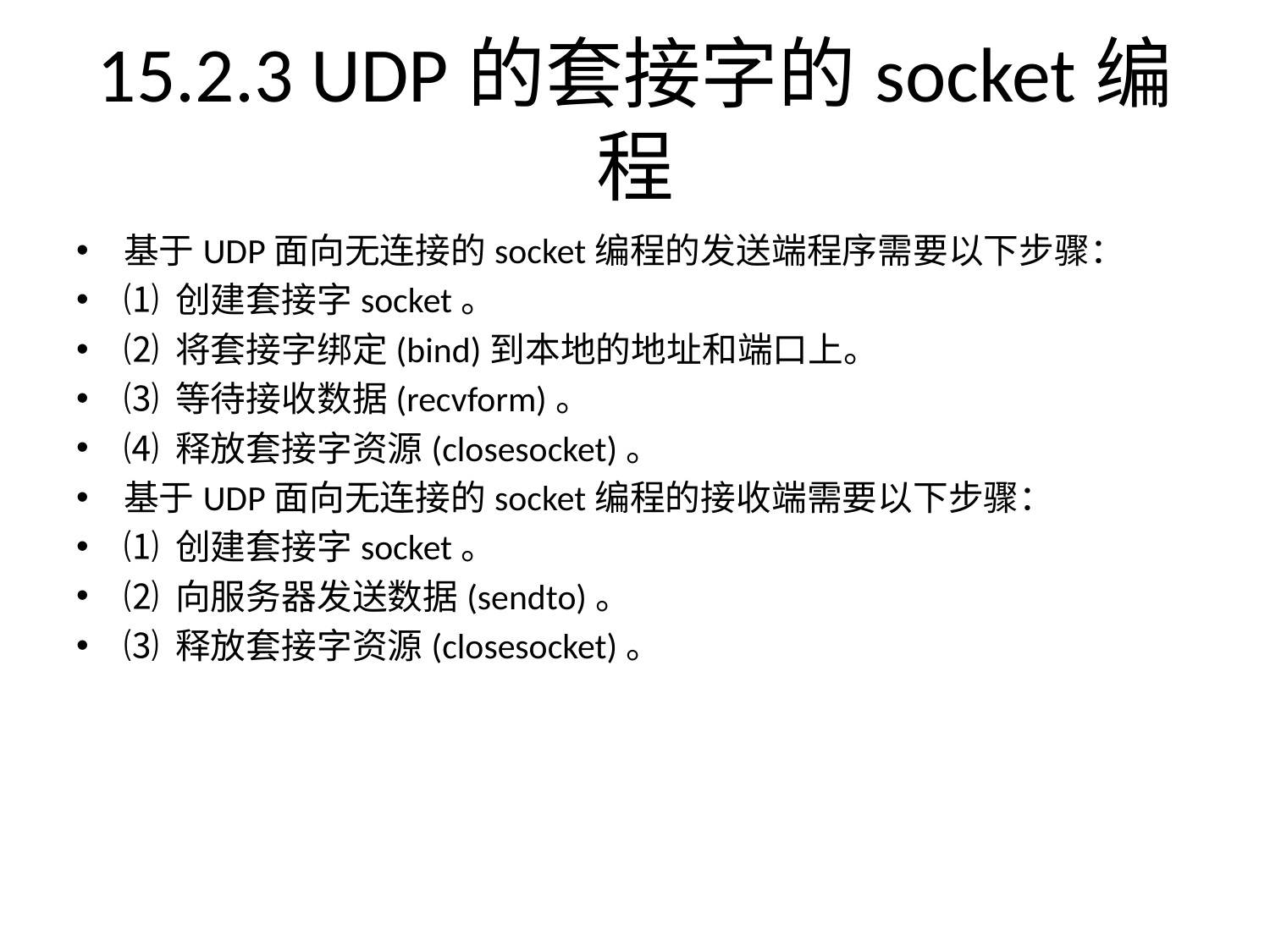

# 15.2.3 UDP的套接字的socket编程
基于UDP面向无连接的socket编程的发送端程序需要以下步骤：
⑴ 创建套接字socket。
⑵ 将套接字绑定(bind)到本地的地址和端口上。
⑶ 等待接收数据(recvform)。
⑷ 释放套接字资源(closesocket)。
基于UDP面向无连接的socket编程的接收端需要以下步骤：
⑴ 创建套接字socket。
⑵ 向服务器发送数据(sendto)。
⑶ 释放套接字资源(closesocket)。